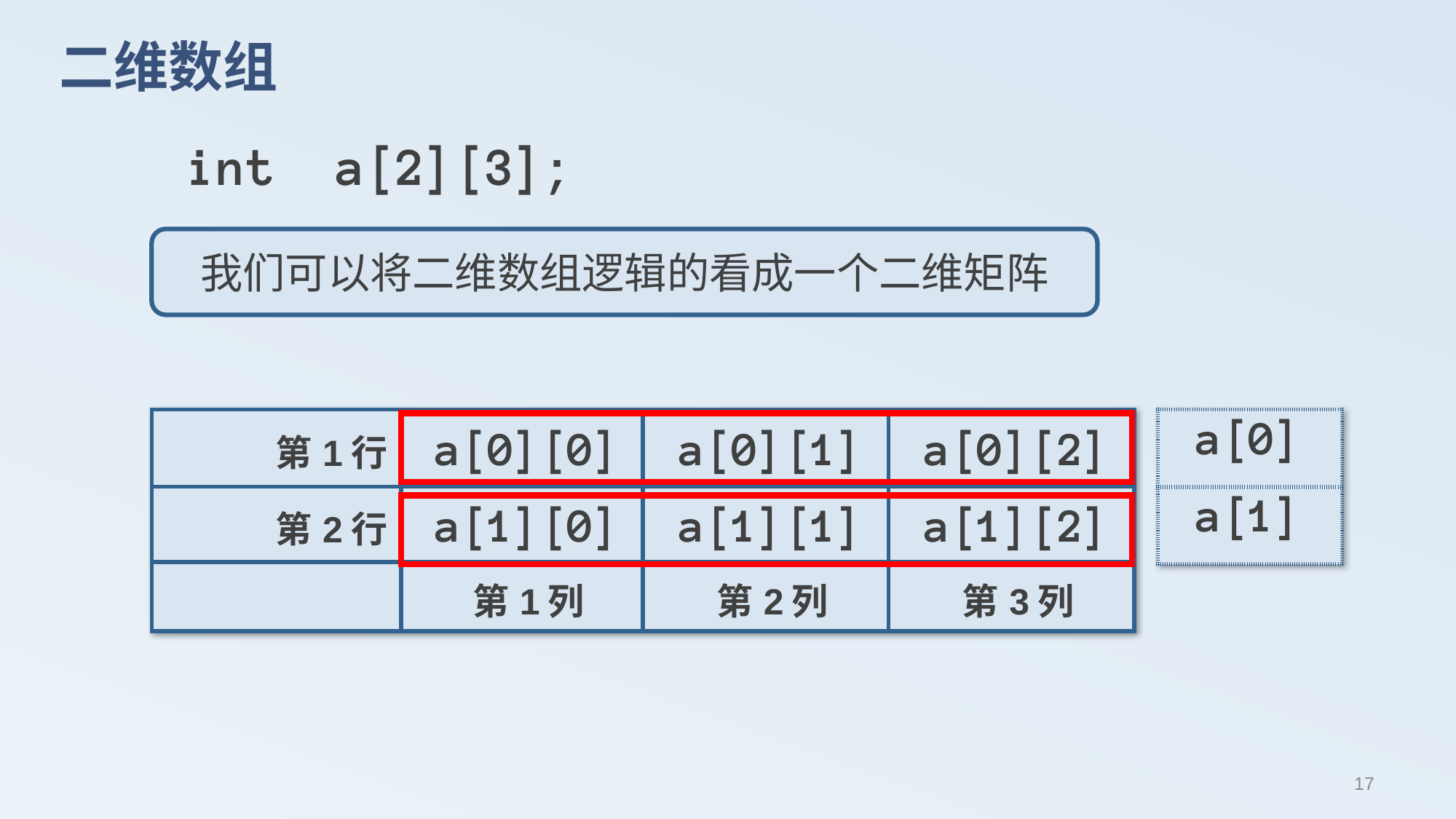

# 二维数组
  int  a[2][3];
我们可以将二维数组逻辑的看成一个二维矩阵
| 第1行 | a[0][0] | a[0][1] | a[0][2] |
| --- | --- | --- | --- |
| 第2行 | a[1][0] | a[1][1] | a[1][2] |
|  | 第1列 | 第2列 | 第3列 |
| a[0] |
| --- |
| a[1] |